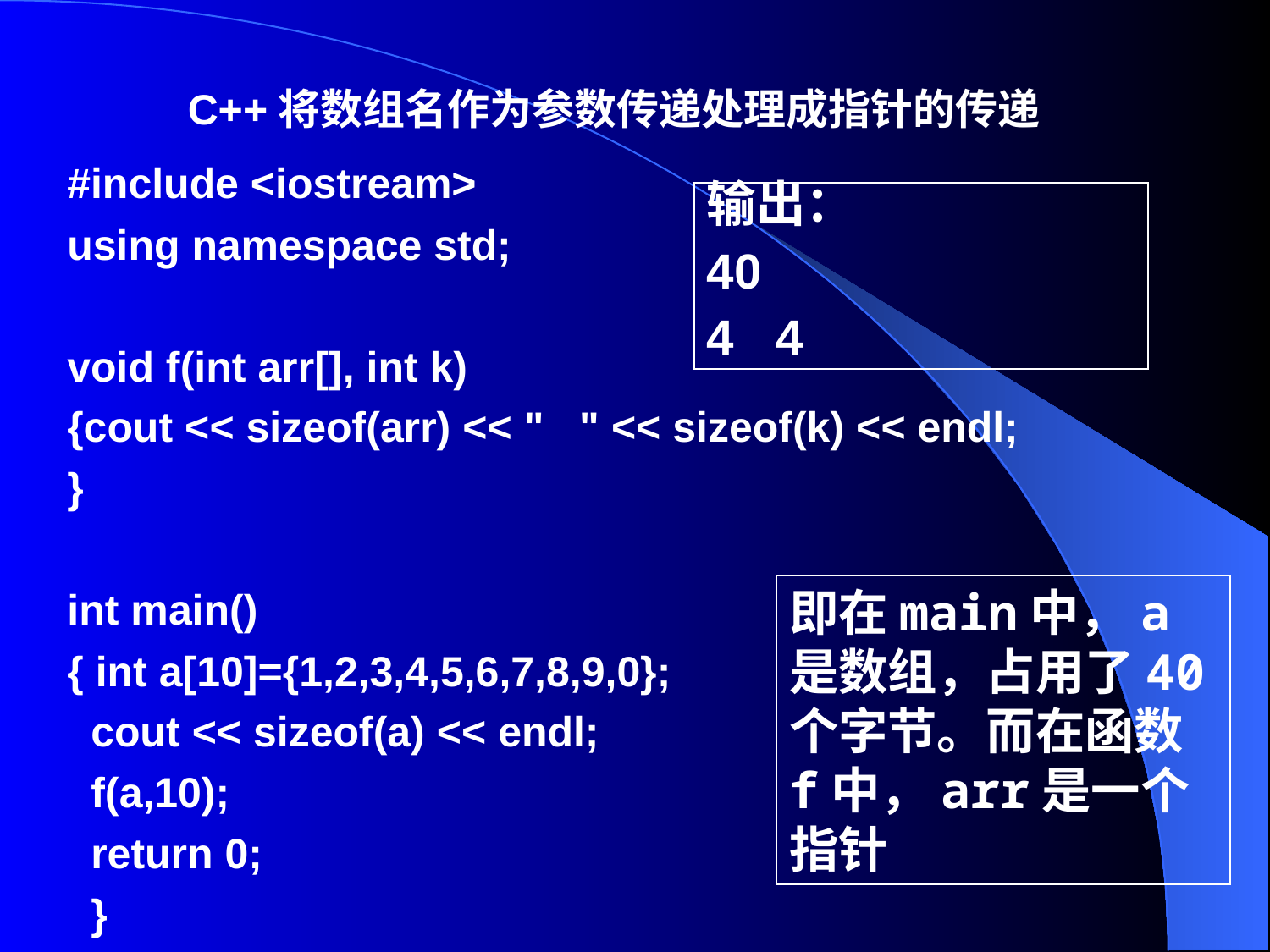

C++将数组名作为参数传递处理成指针的传递
#include <iostream>
using namespace std;

void f(int arr[], int k)
{cout << sizeof(arr) << "   " << sizeof(k) << endl;
}

int main()
{ int a[10]={1,2,3,4,5,6,7,8,9,0};
  cout << sizeof(a) << endl;
  f(a,10);
  return 0;
  }
输出：
40
4   4
即在main中，a是数组，占用了40个字节。而在函数f中，arr是一个指针